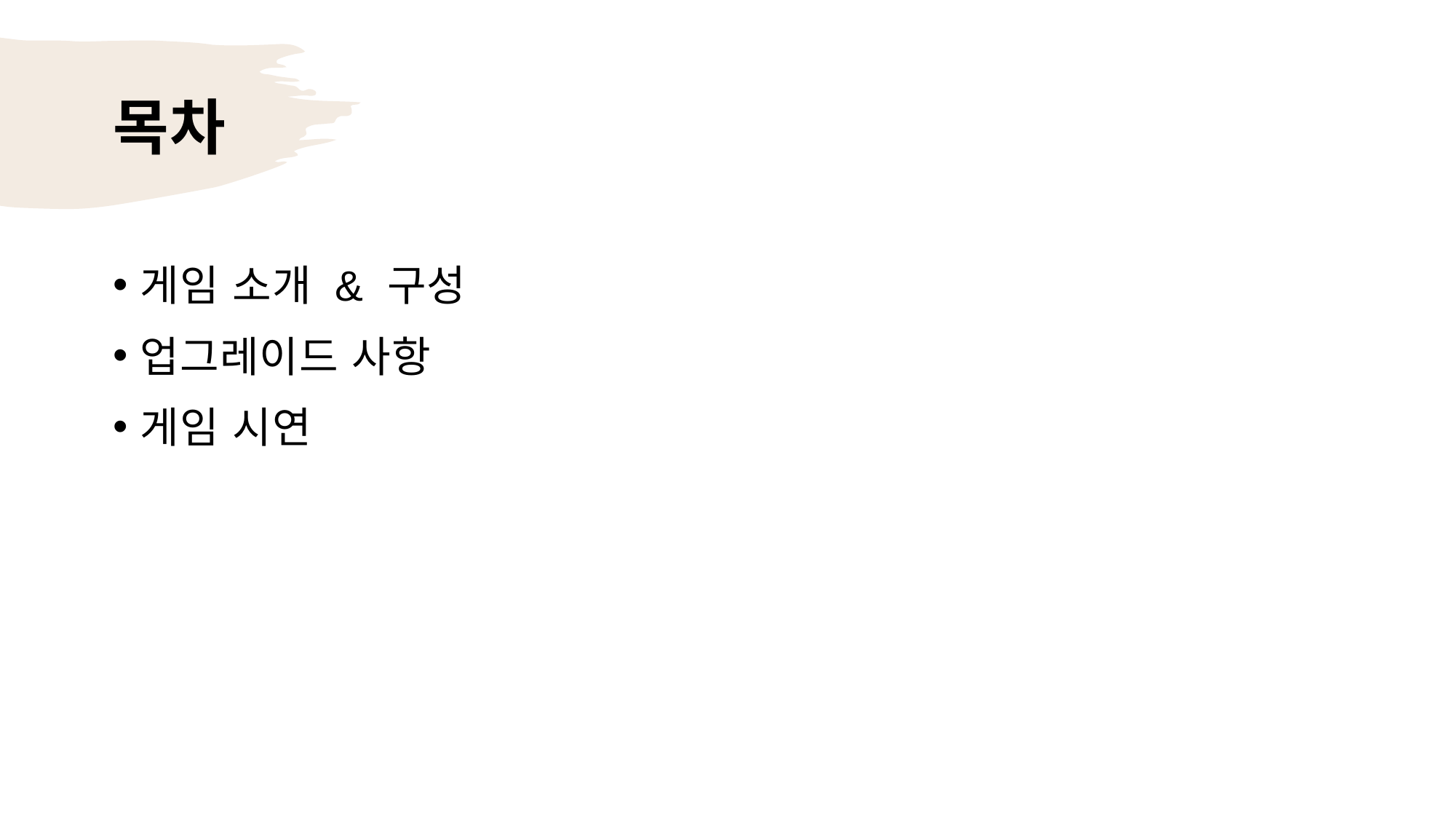

# 목차
게임 소개 & 구성
업그레이드 사항
게임 시연